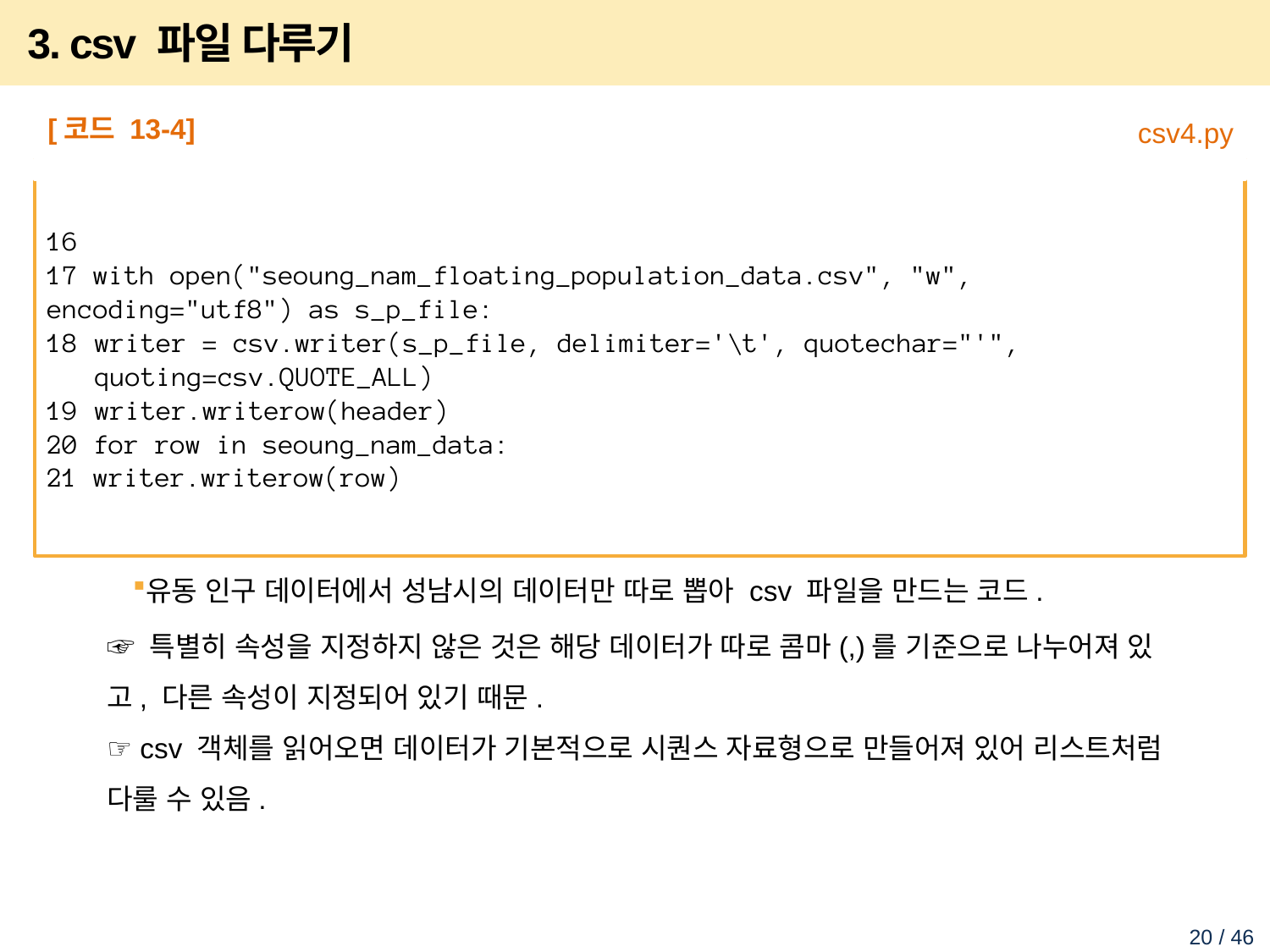

# 3. csv 파일 다루기
[코드 13-4]
csv4.py
16
17 with open("seoung_nam_floating_population_data.csv", "w", encoding="utf8") as s_p_file:
writer = csv.writer(s_p_file, delimiter='\t', quotechar="'", quoting=csv.QUOTE_ALL)
writer.writerow(header)
20 for row in seoung_nam_data:
21 writer.writerow(row)

유동 인구 데이터에서 성남시의 데이터만 따로 뽑아 csv 파일을 만드는 코드.
☞ 특별히 속성을 지정하지 않은 것은 해당 데이터가 따로 콤마(,)를 기준으로 나누어져 있고, 다른 속성이 지정되어 있기 때문.
☞ csv 객체를 읽어오면 데이터가 기본적으로 시퀀스 자료형으로 만들어져 있어 리스트처럼 다룰 수 있음.